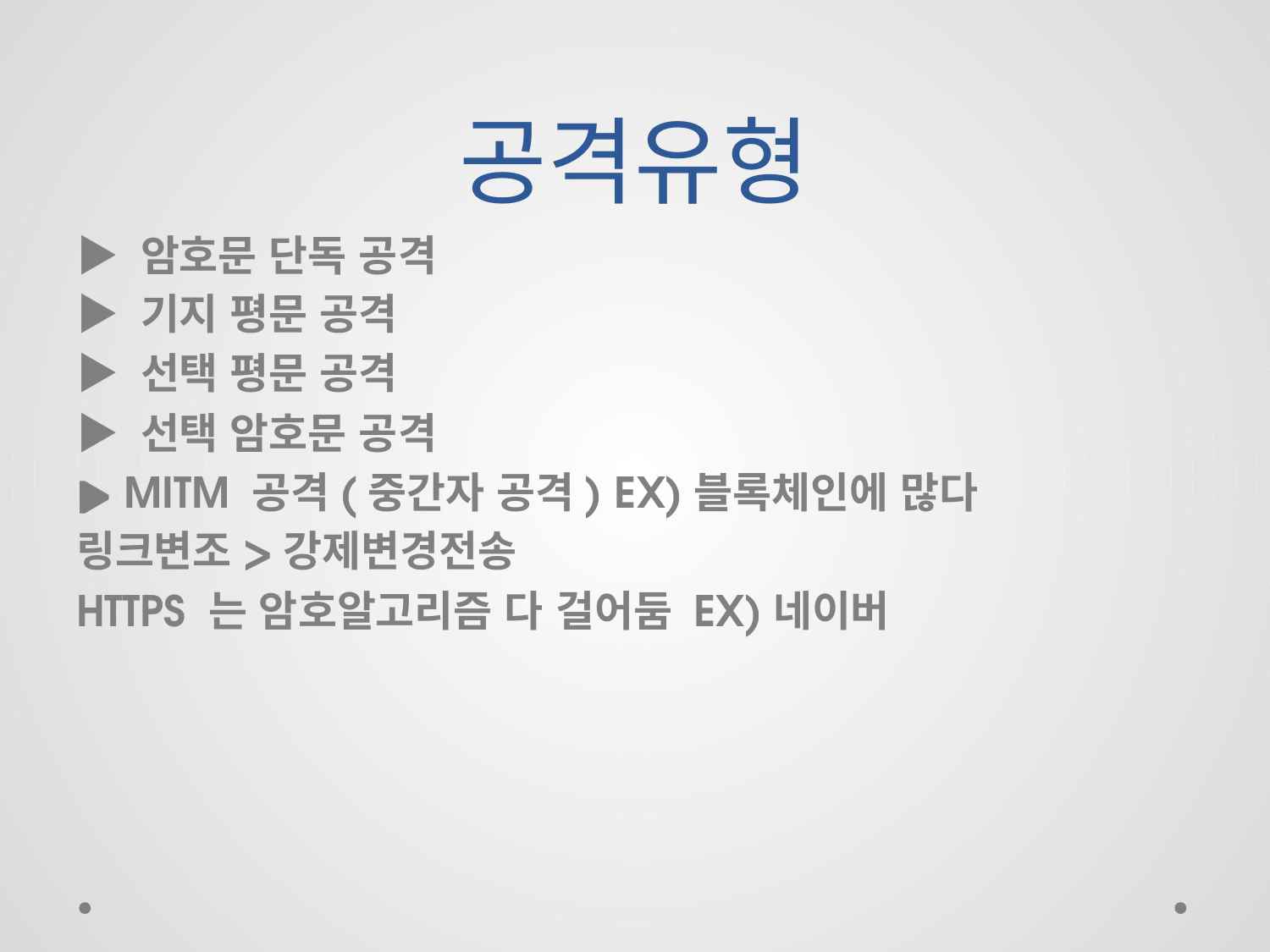

# 공격유형
▶ 암호문 단독 공격
▶ 기지 평문 공격
▶ 선택 평문 공격
▶ 선택 암호문 공격
▶ MITM 공격(중간자 공격) EX)블록체인에 많다
링크변조>강제변경전송
HTTPS 는 암호알고리즘 다 걸어둠 EX)네이버